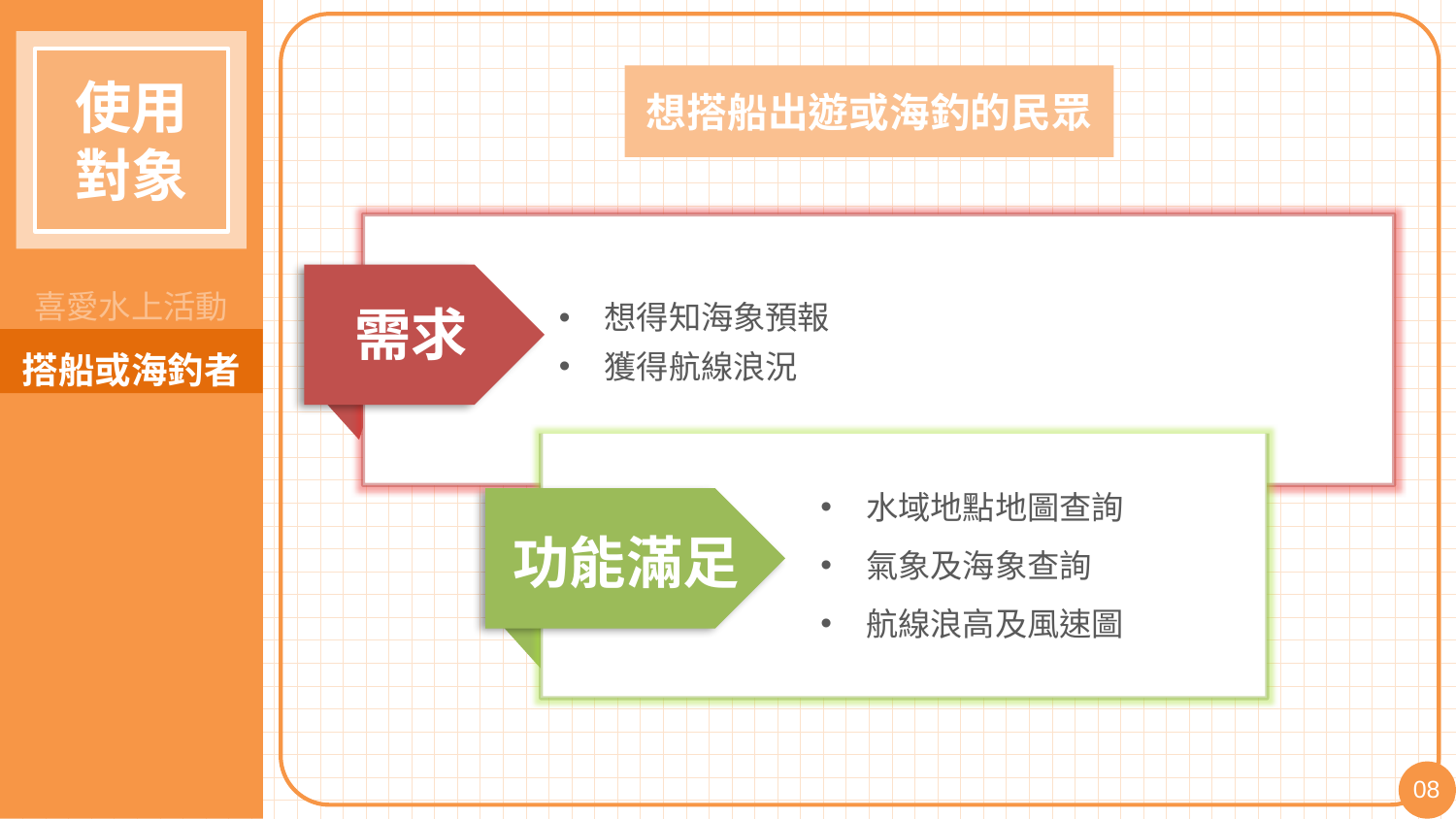

想搭船出遊或海釣的民眾

想得知海象預報
獲得航線浪況
需求

喜愛水上活動
搭船或海釣者

水域地點地圖查詢
氣象及海象查詢
航線浪高及風速圖

功能滿足

08